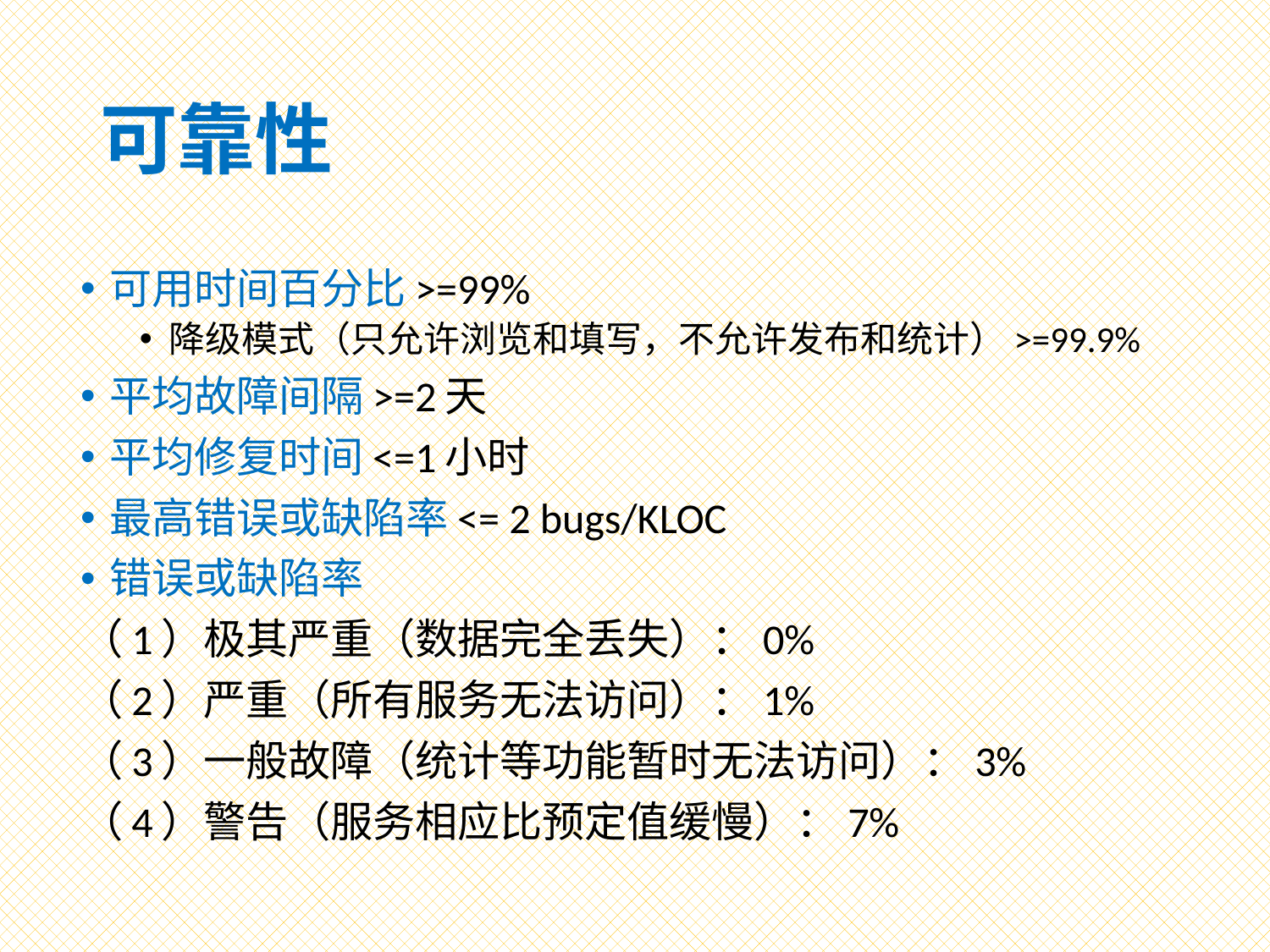

# 可靠性
可用时间百分比>=99%
降级模式（只允许浏览和填写，不允许发布和统计）>=99.9%
平均故障间隔>=2天
平均修复时间<=1小时
最高错误或缺陷率<= 2 bugs/KLOC
错误或缺陷率
（1）极其严重（数据完全丢失）：0%
（2）严重（所有服务无法访问）：1%
（3）一般故障（统计等功能暂时无法访问）：3%
（4）警告（服务相应比预定值缓慢）：7%